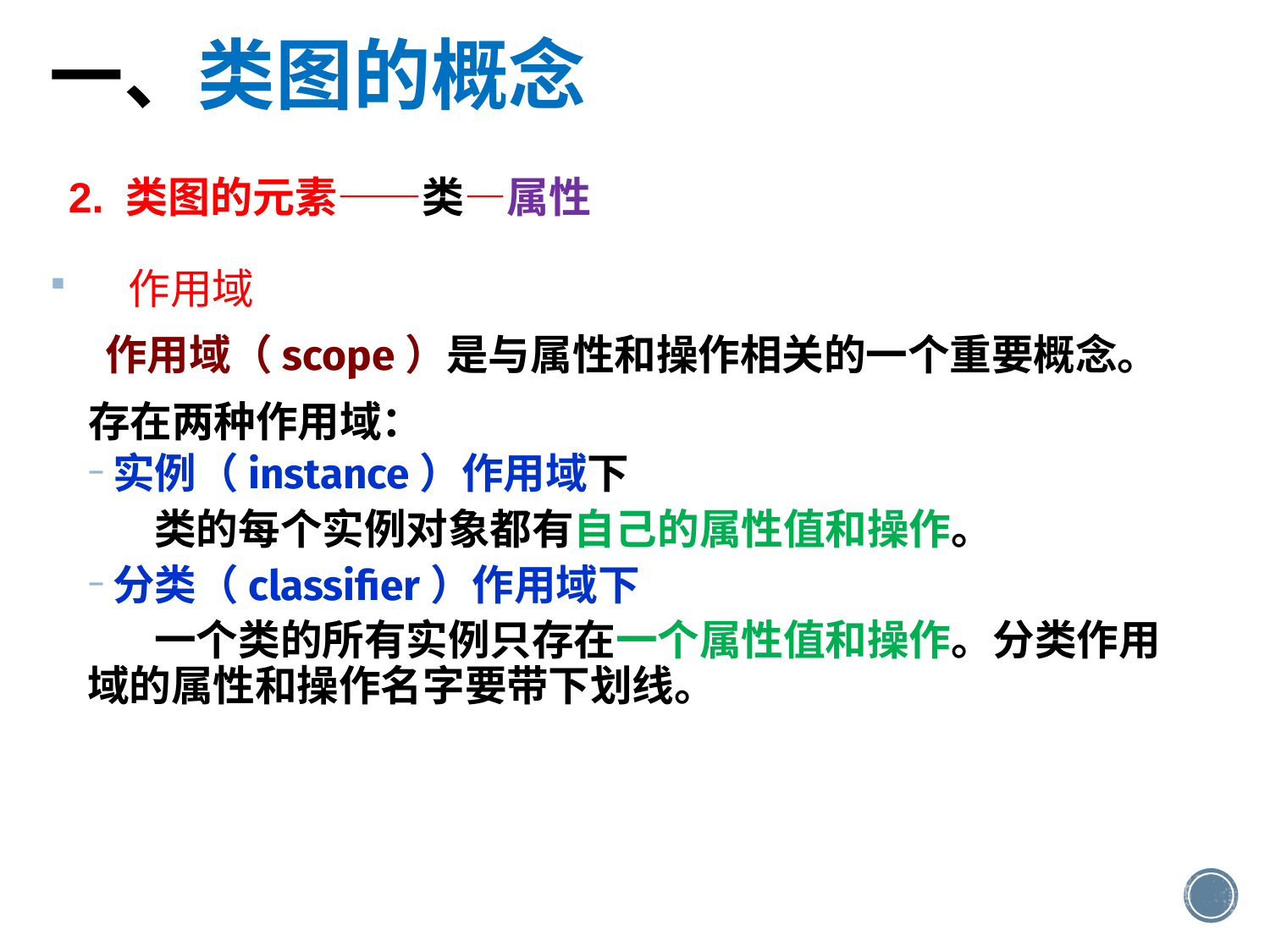

一、类图的概念
2. 类图的元素——类—属性
作用域
      作用域（scope）是与属性和操作相关的一个重要概念。
   存在两种作用域：
实例（instance）作用域下
      类的每个实例对象都有自己的属性值和操作。
分类（classifier）作用域下
      一个类的所有实例只存在一个属性值和操作。分类作用域的属性和操作名字要带下划线。